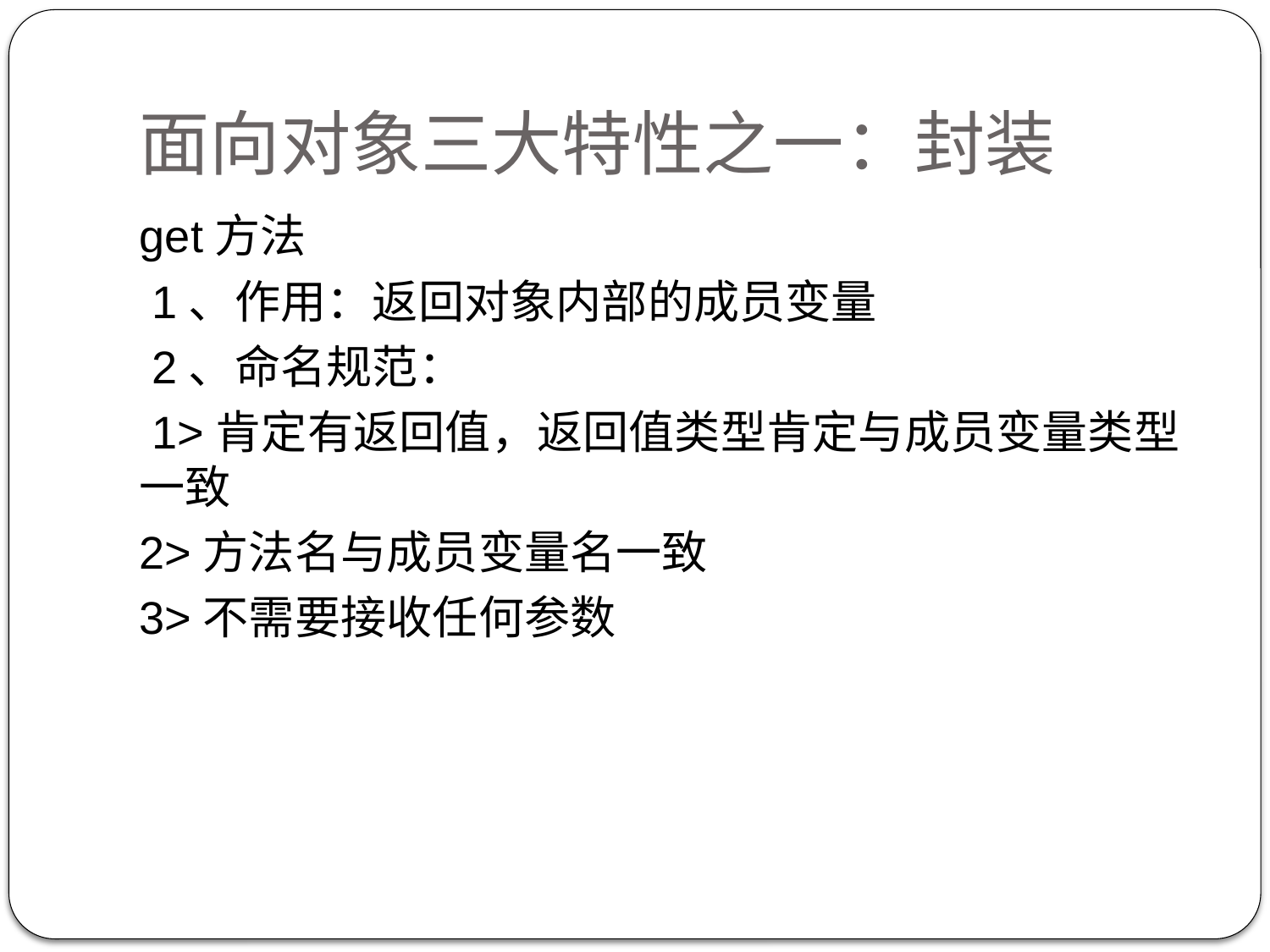

# 面向对象三大特性之一：封装
get方法
 1、作用：返回对象内部的成员变量
 2、命名规范：
 1>肯定有返回值，返回值类型肯定与成员变量类型一致
2>方法名与成员变量名一致
3>不需要接收任何参数